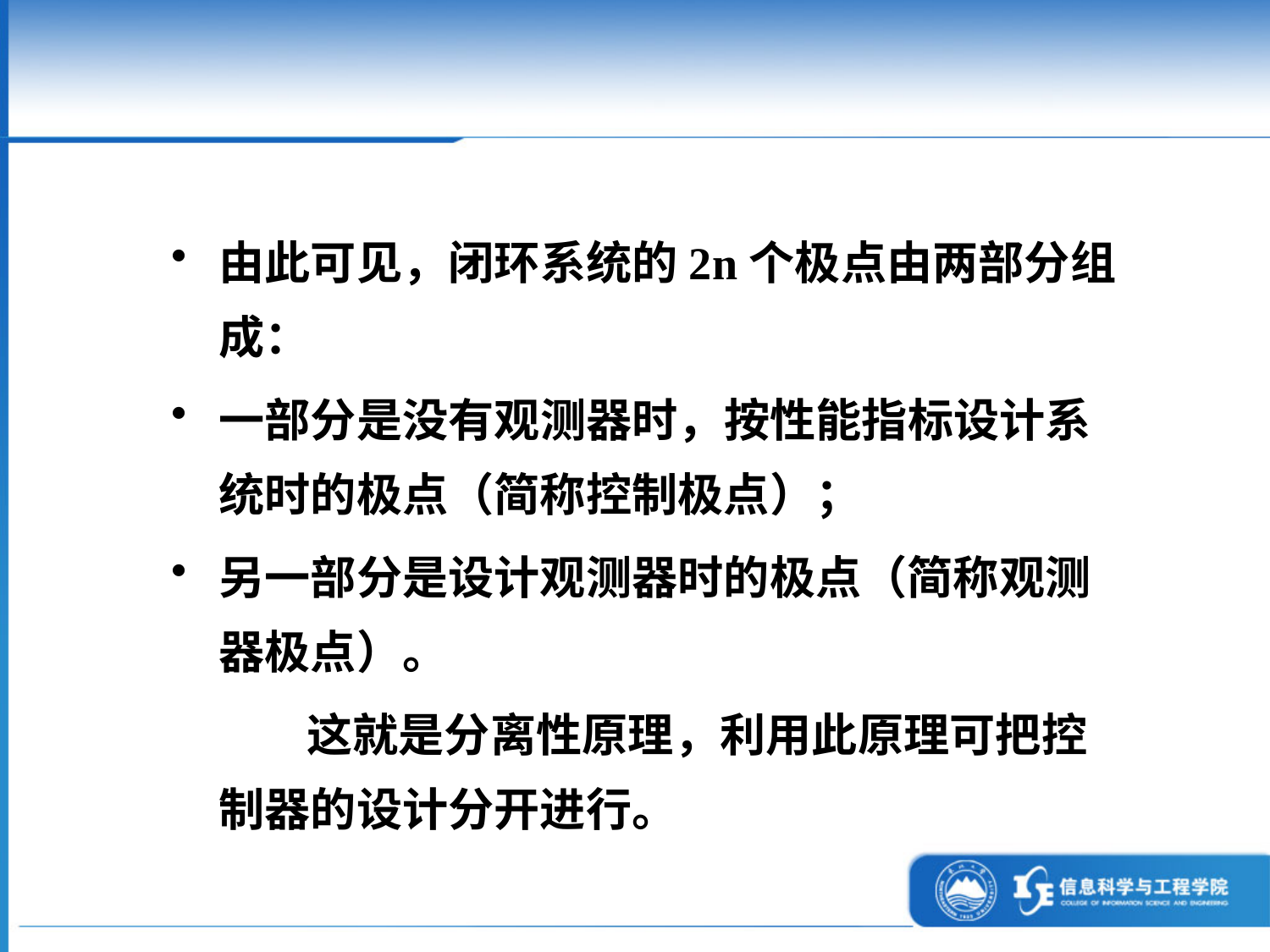

由此可见，闭环系统的2n个极点由两部分组成：
一部分是没有观测器时，按性能指标设计系统时的极点（简称控制极点）；
另一部分是设计观测器时的极点（简称观测器极点）。
            这就是分离性原理，利用此原理可把控制器的设计分开进行。